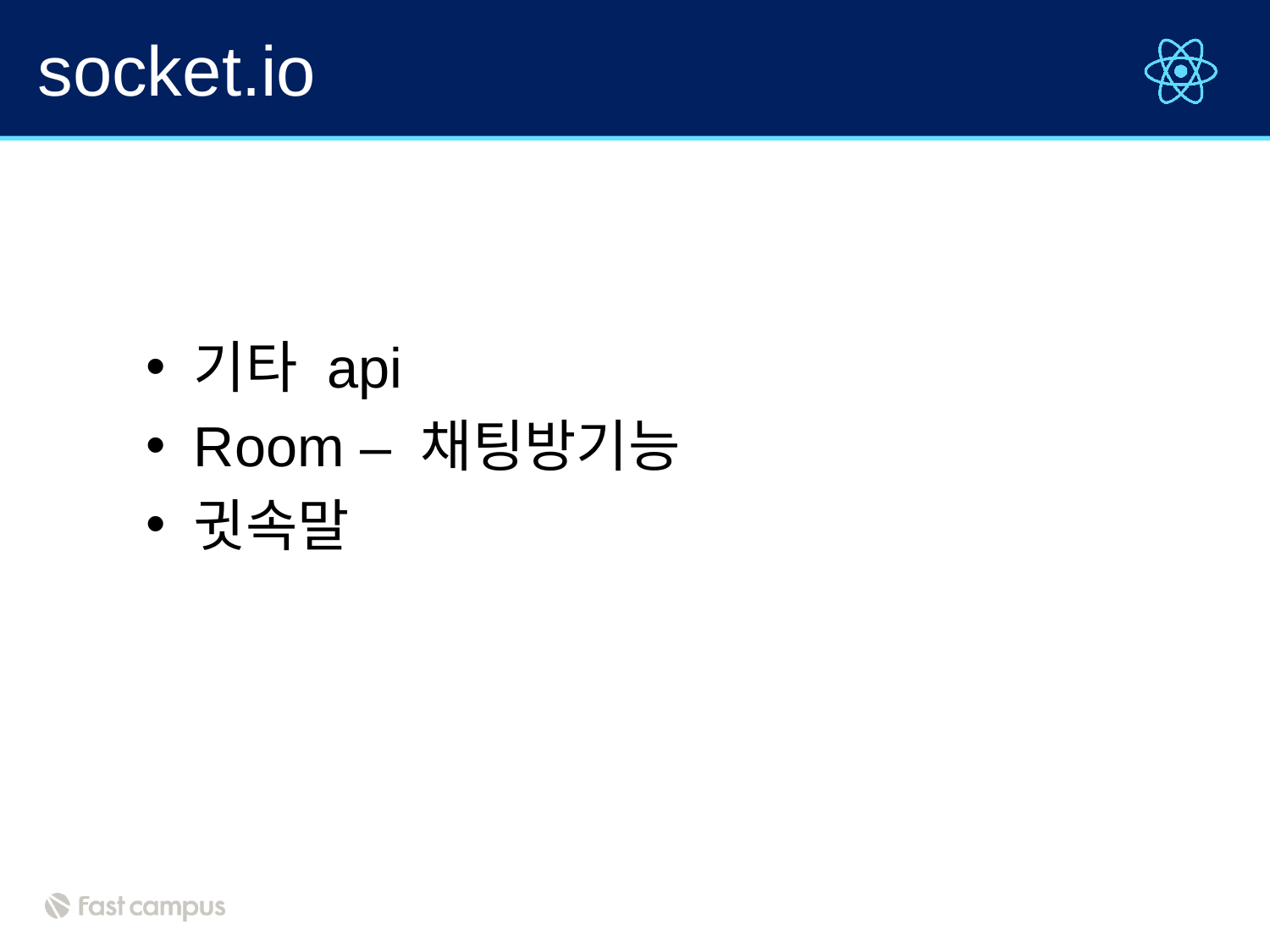

# socket.io

기타 api
Room – 채팅방기능
귓속말